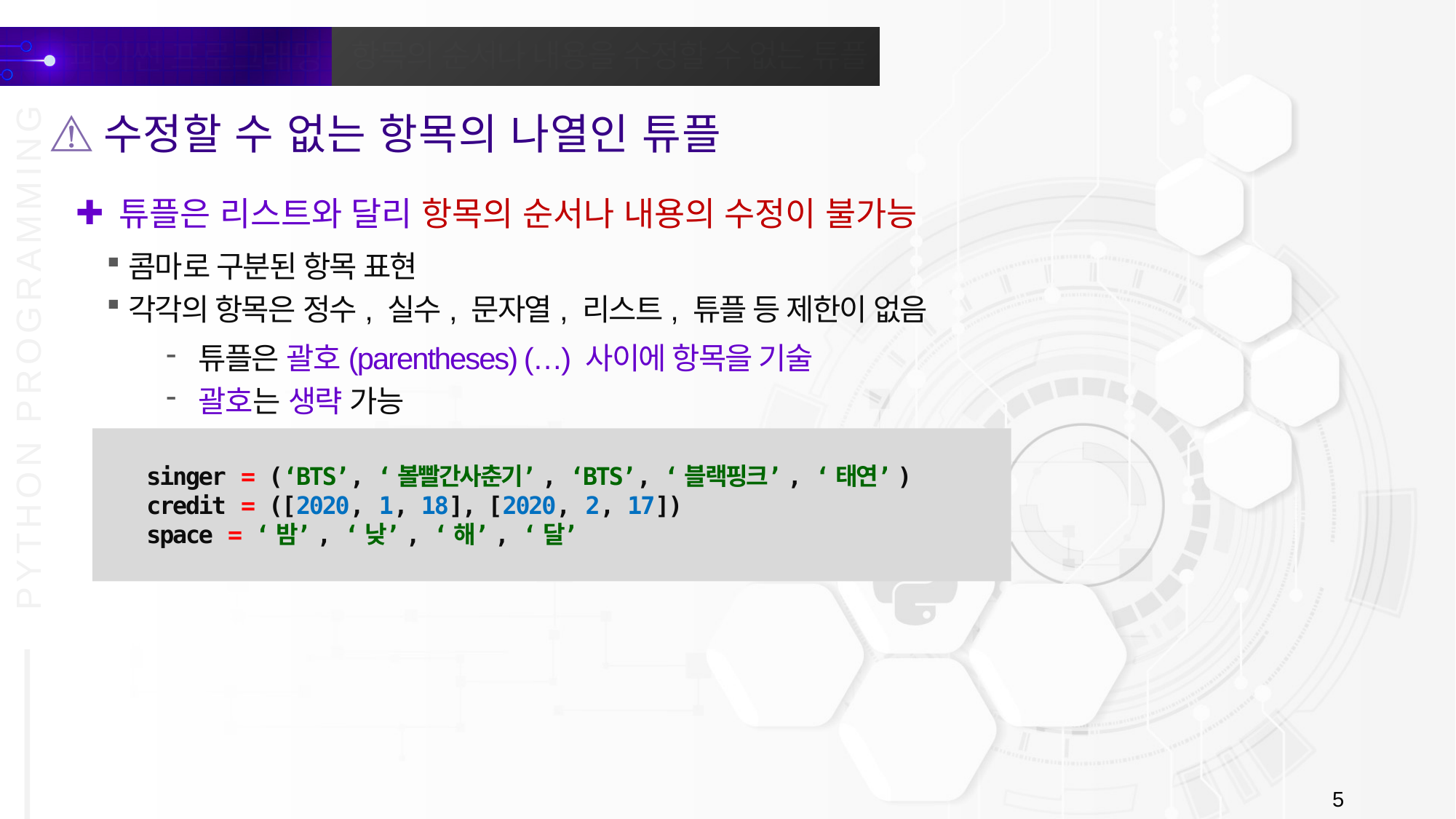

수정할 수 없는 항목의 나열인 튜플
튜플은 리스트와 달리 항목의 순서나 내용의 수정이 불가능
콤마로 구분된 항목 표현
각각의 항목은 정수, 실수, 문자열, 리스트, 튜플 등 제한이 없음
튜플은 괄호(parentheses) (…) 사이에 항목을 기술
괄호는 생략 가능
singer = (‘BTS’, ‘볼빨간사춘기’, ‘BTS’, ‘블랙핑크’, ‘태연’)
credit = ([2020, 1, 18], [2020, 2, 17])
space = ‘밤’, ‘낮’, ‘해’, ‘달’
5